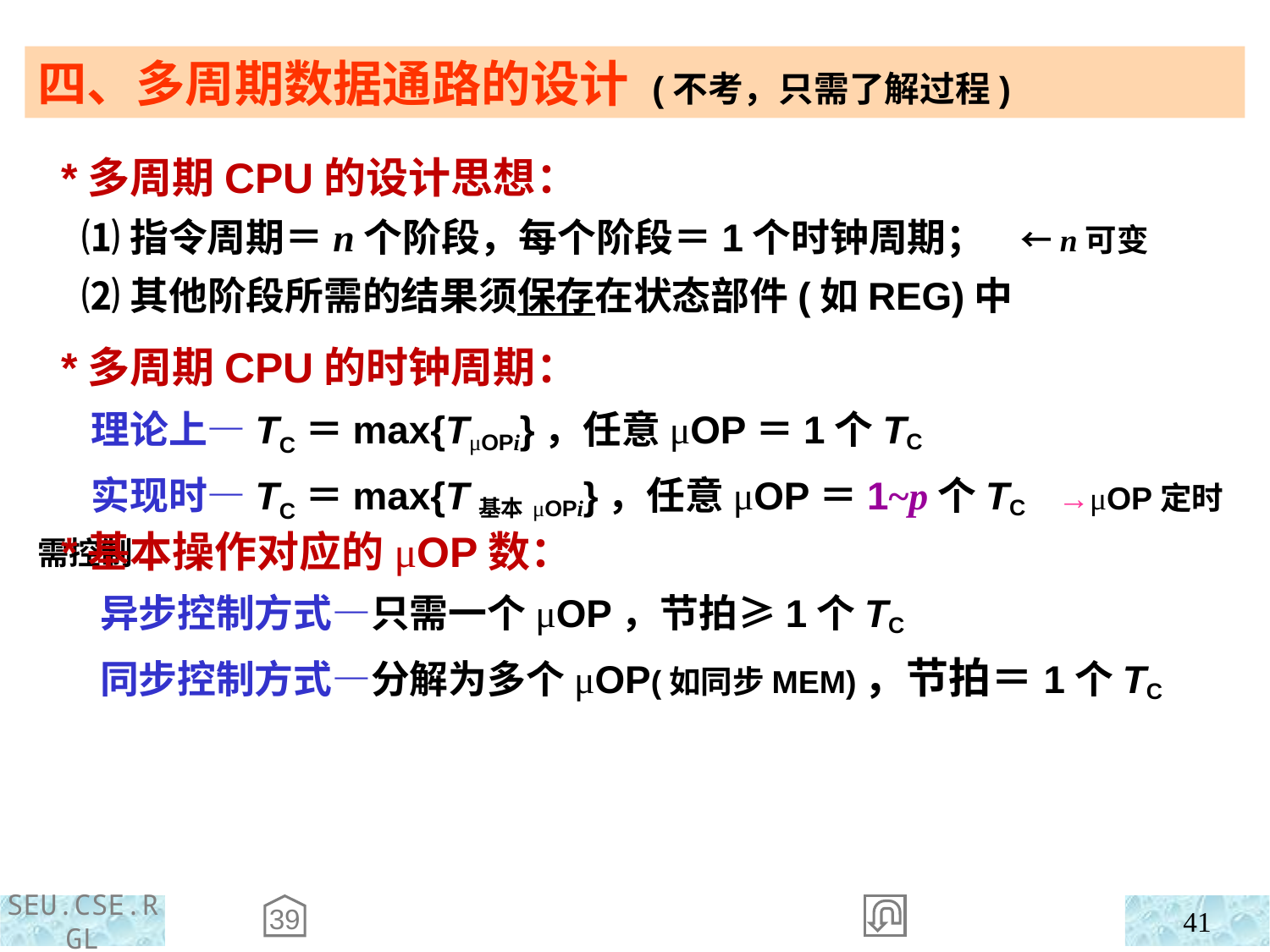

四、多周期数据通路的设计 (不考，只需了解过程)
  *多周期CPU的设计思想：
     ⑴指令周期＝n个阶段，每个阶段＝1个时钟周期；    ←n可变
     ⑵其他阶段所需的结果须保存在状态部件(如REG)中
  *多周期CPU的时钟周期：
     理论上—TC＝max{TμOPi}，任意μOP＝1个TC
     实现时—TC＝max{T基本μOPi}，任意μOP＝1~p个TC   →μOP定时需控制
  *基本操作对应的μOP数：
      异步控制方式—只需一个μOP，节拍≥1个TC
      同步控制方式—分解为多个μOP(如同步MEM)，节拍＝1个TC

39
41